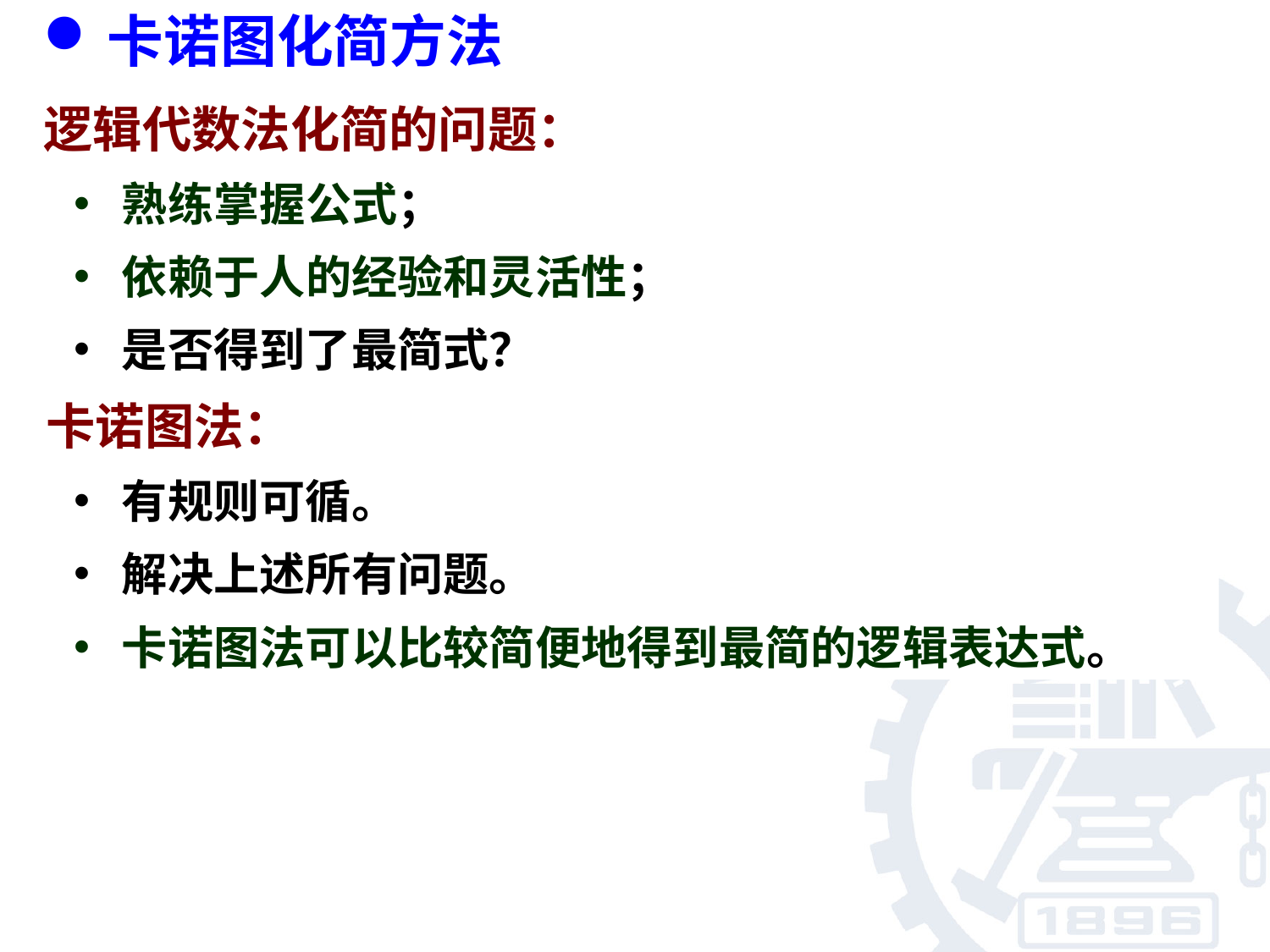

卡诺图化简方法
逻辑代数法化简的问题：
熟练掌握公式；
依赖于人的经验和灵活性；
是否得到了最简式？
卡诺图法：
有规则可循。
解决上述所有问题。
卡诺图法可以比较简便地得到最简的逻辑表达式。